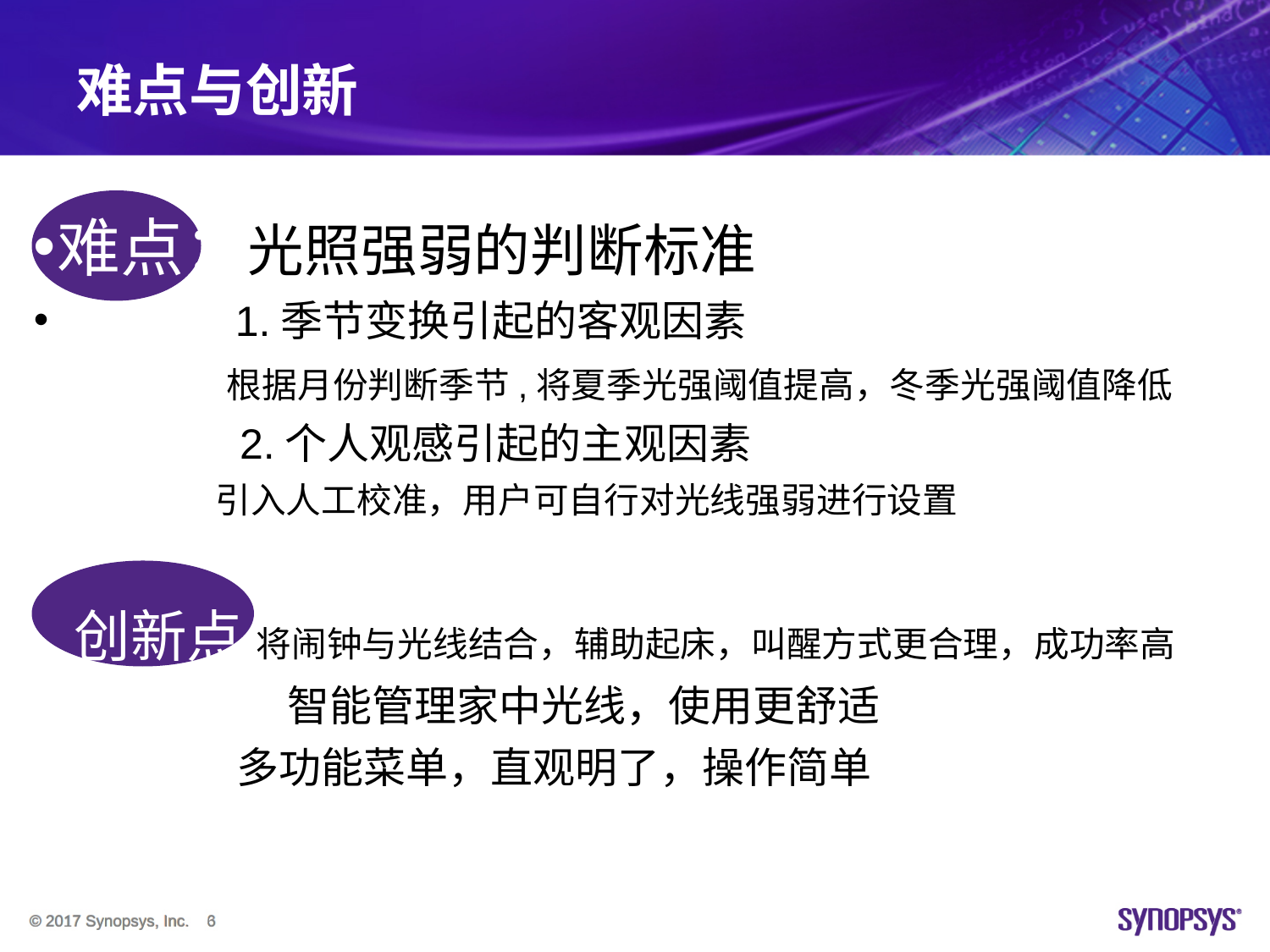

# 难点与创新

难点：光照强弱的判断标准
               1.季节变换引起的客观因素
               根据月份判断季节,将夏季光强阈值提高，冬季光强阈值降低
              2.个人观感引起的主观因素
                 引入人工校准，用户可自行对光线强弱进行设置

创新点 将闹钟与光线结合，辅助起床，叫醒方式更合理，成功率高
	        智能管理家中光线，使用更舒适
                多功能菜单，直观明了，操作简单